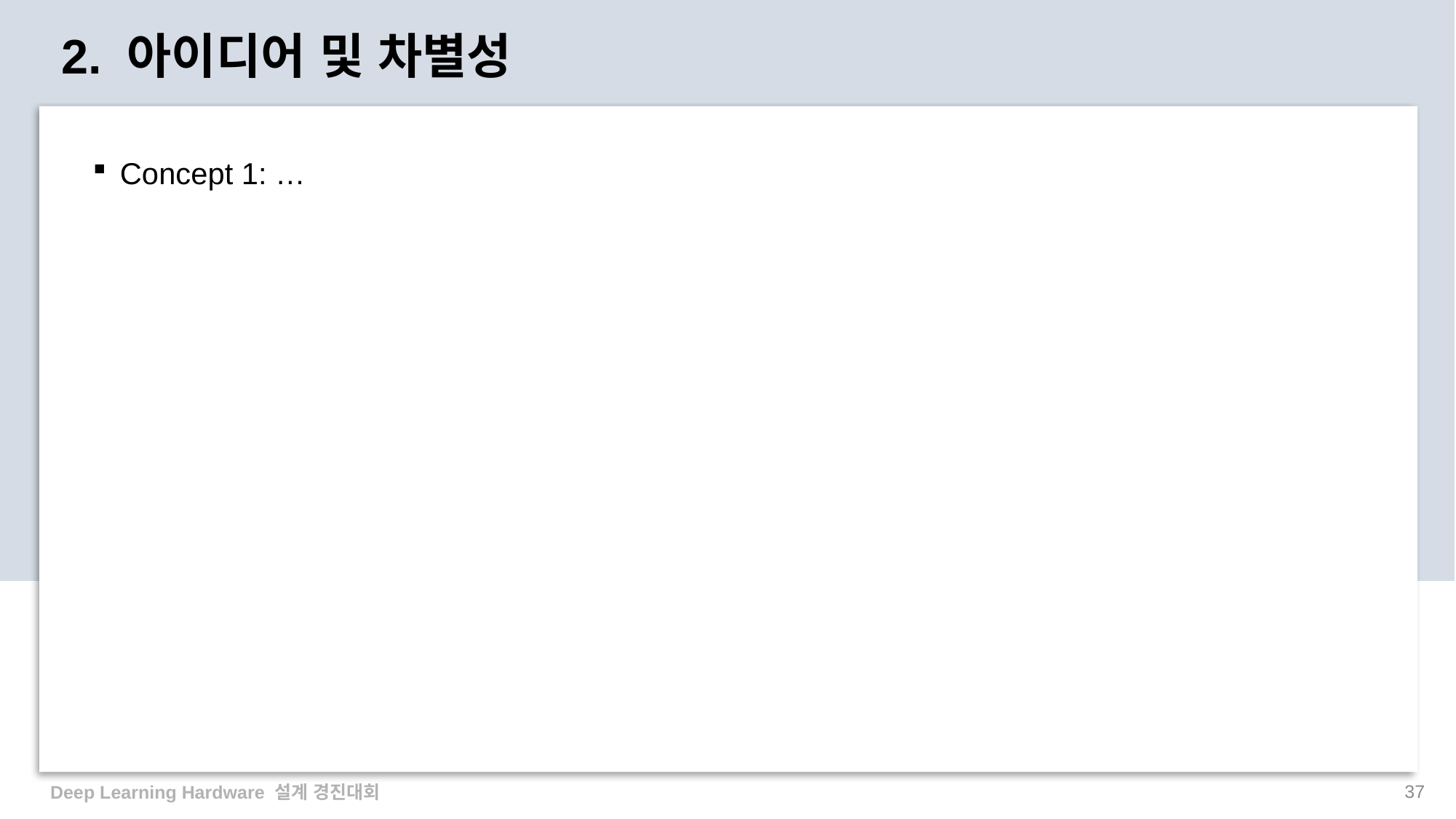

2. 아이디어 및 차별성
Concept 1: …

37
Deep Learning Hardware 설계 경진대회